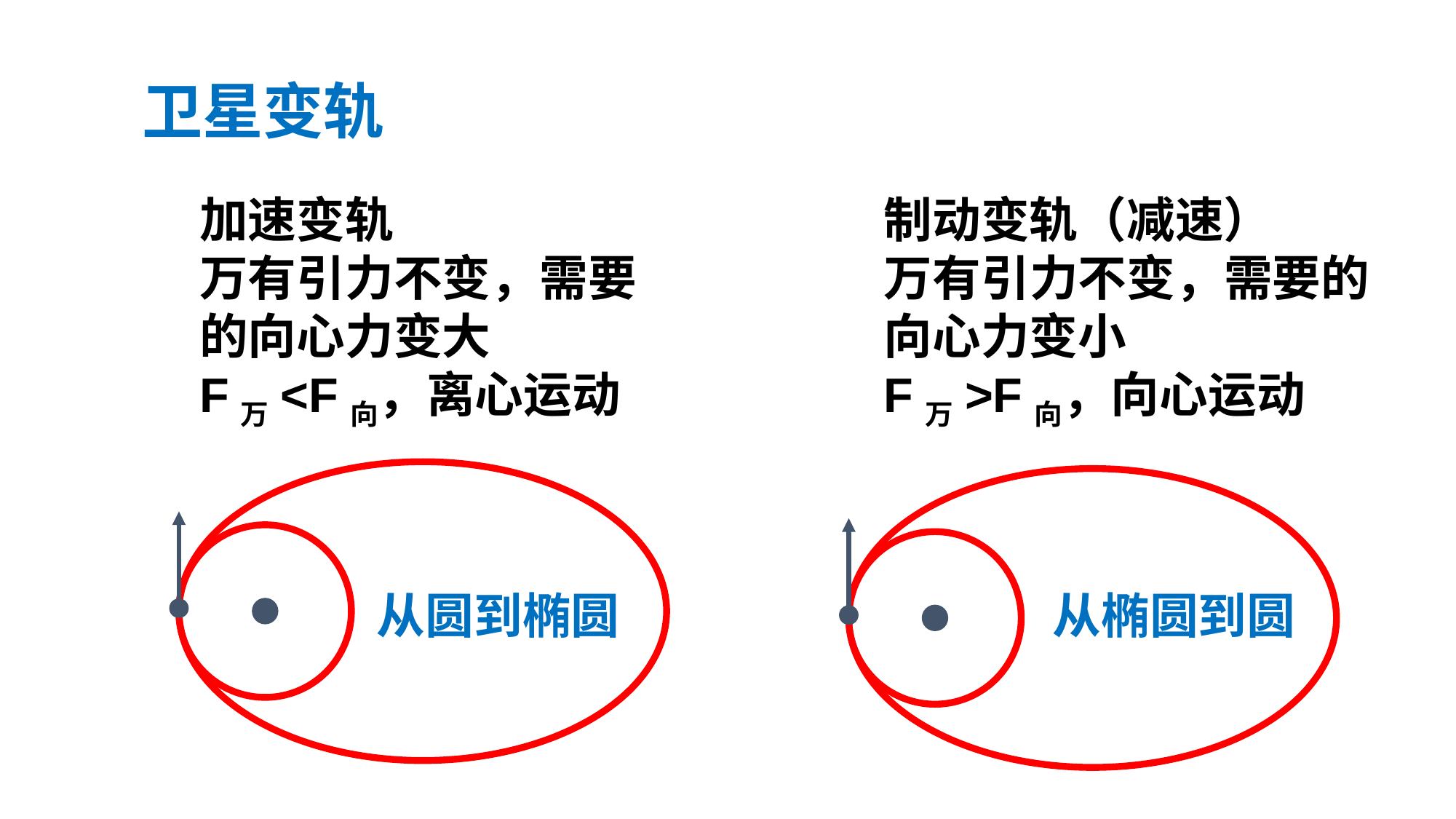

卫星变轨
加速变轨
万有引力不变，需要的向心力变大
F万<F向，离心运动
制动变轨（减速）
万有引力不变，需要的向心力变小
F万>F向，向心运动

从椭圆到圆
从圆到椭圆